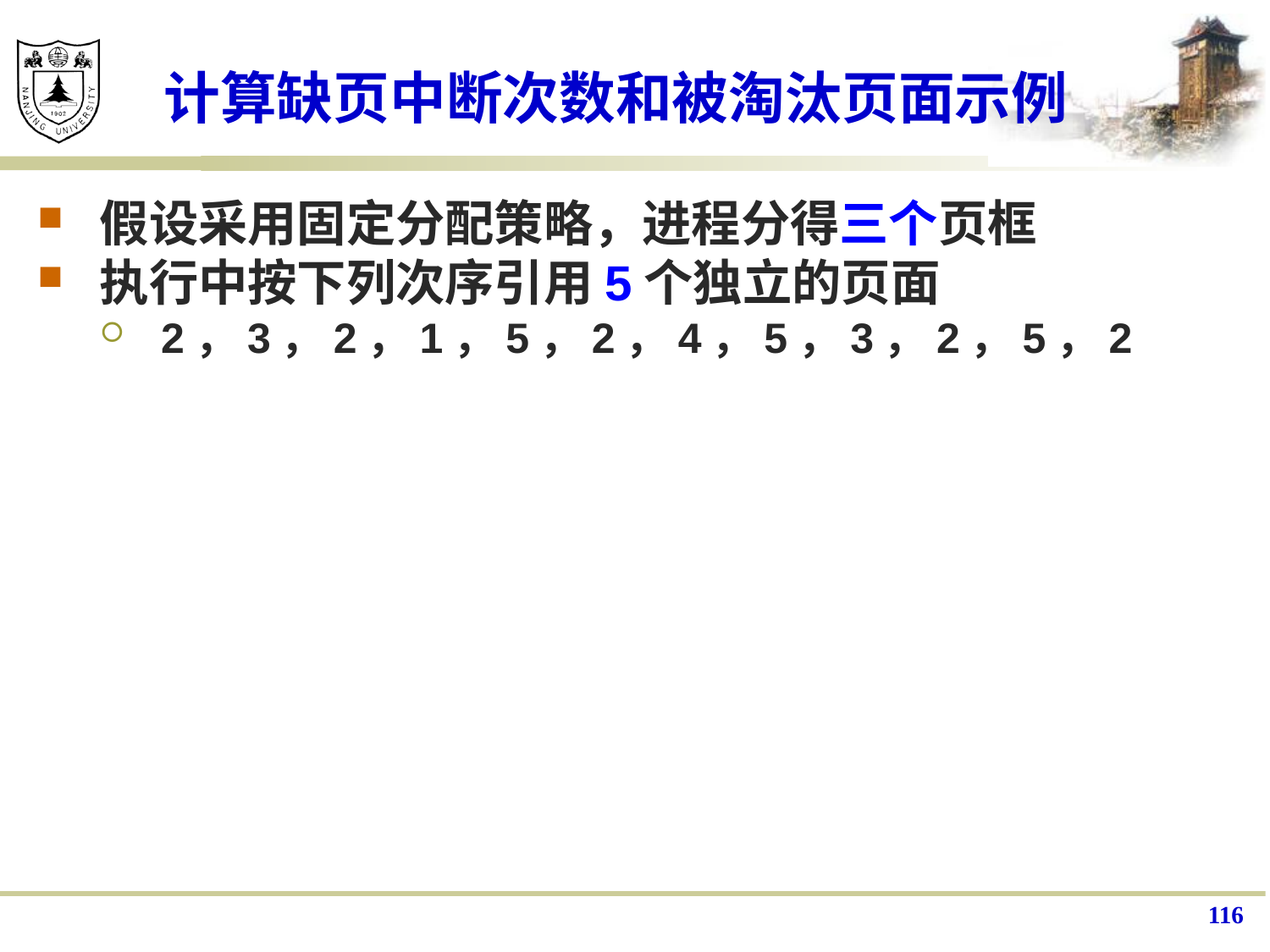

# 计算缺页中断次数和被淘汰页面示例
假设采用固定分配策略，进程分得三个页框
执行中按下列次序引用5个独立的页面
2，3，2，1，5，2，4，5，3，2，5，2

116